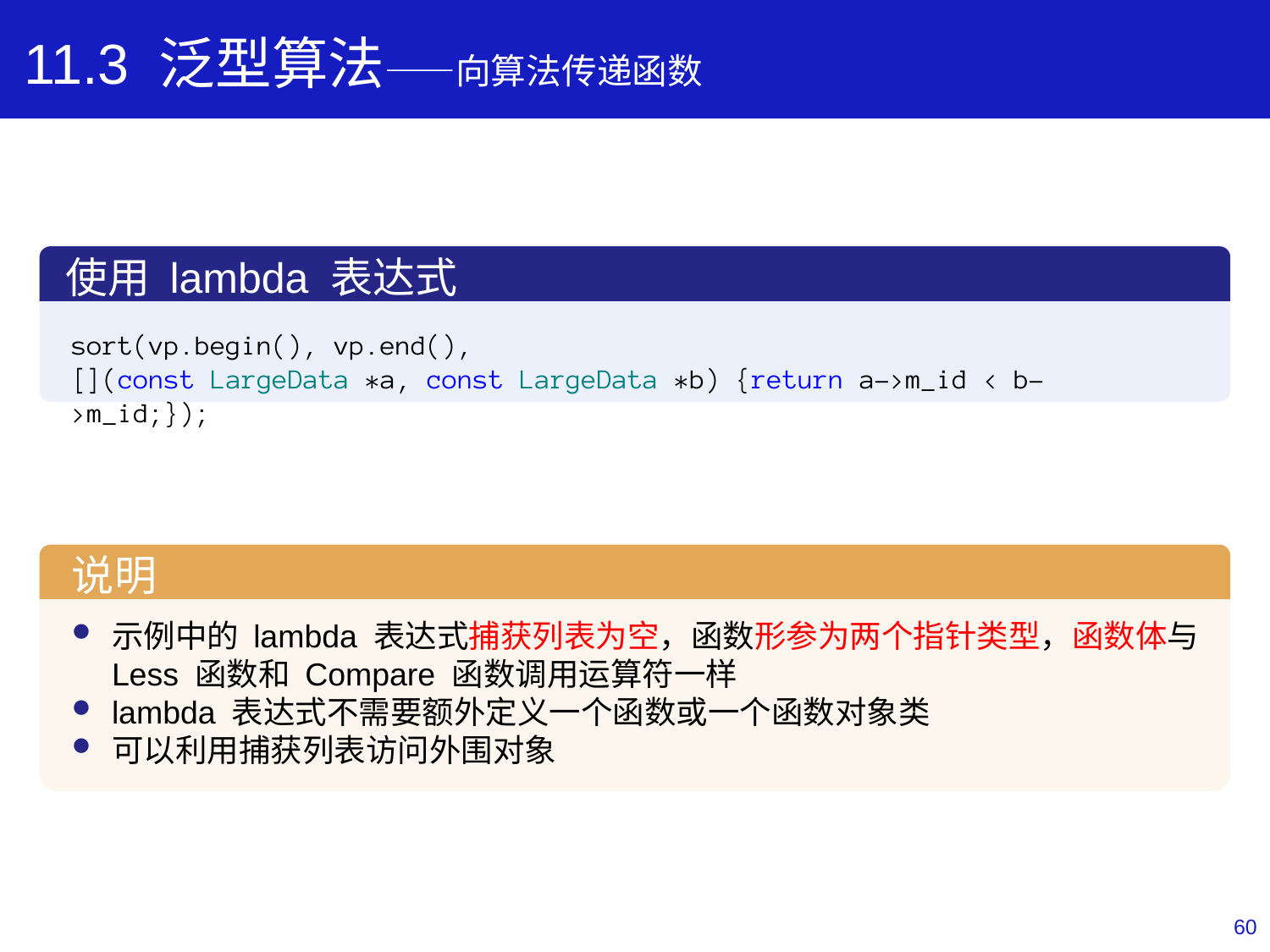

11.3 泛型算法——向算法传递函数
使用 lambda 表达式

sort(vp.begin(), vp.end(),
[](const LargeData *a, const LargeData *b) {return a->m_id < b->m_id;});
说明

示例中的 lambda 表达式捕获列表为空，函数形参为两个指针类型，函数体与 Less 函数和 Compare 函数调用运算符一样
lambda 表达式不需要额外定义一个函数或一个函数对象类
可以利用捕获列表访问外围对象
60